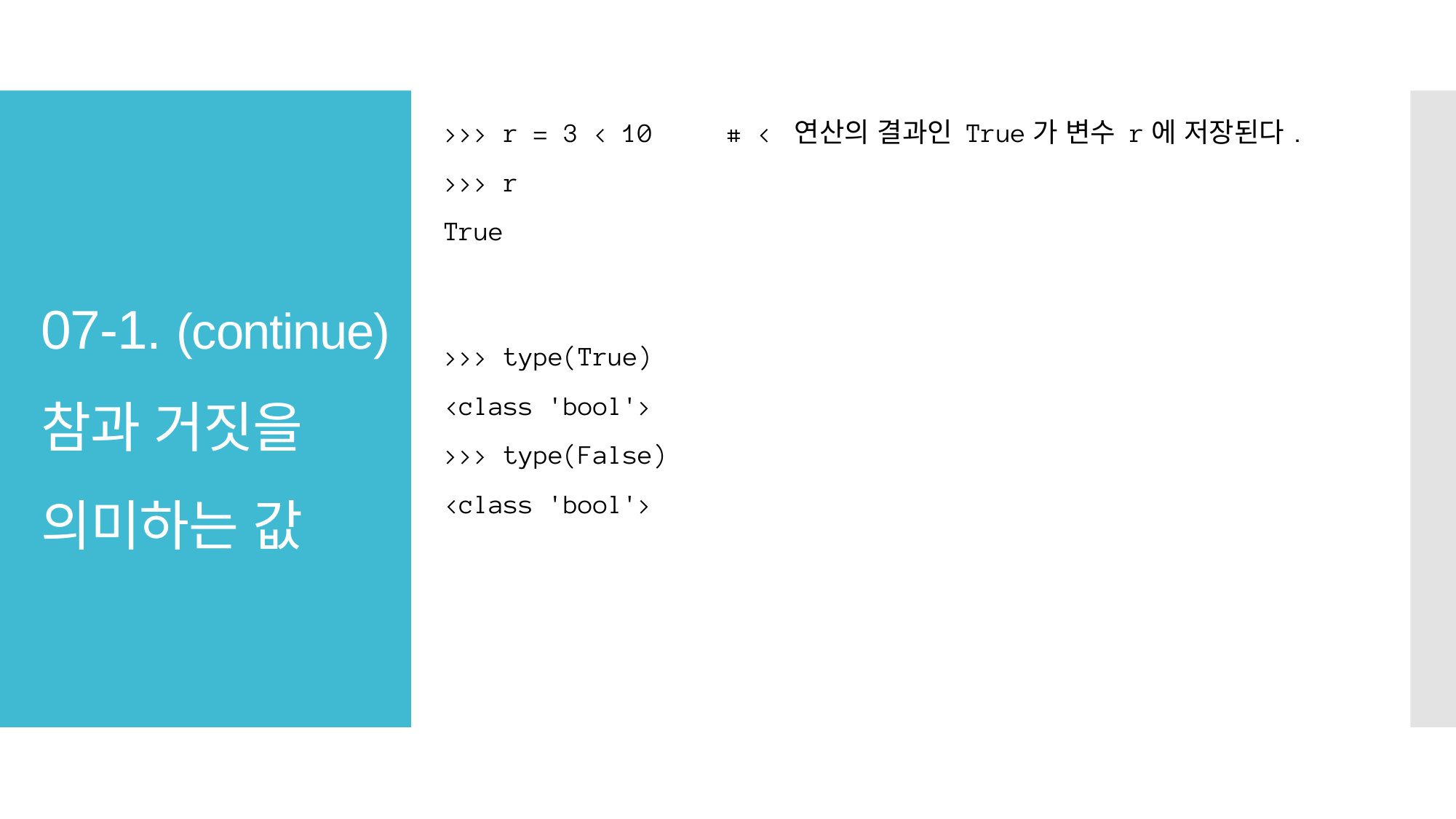

>>> r = 3 < 10     # < 연산의 결과인 True가 변수 r에 저장된다.
>>> r
True
# 07-1. (continue) 참과 거짓을 의미하는 값
>>> type(True)
<class 'bool'>
>>> type(False)
<class 'bool'>